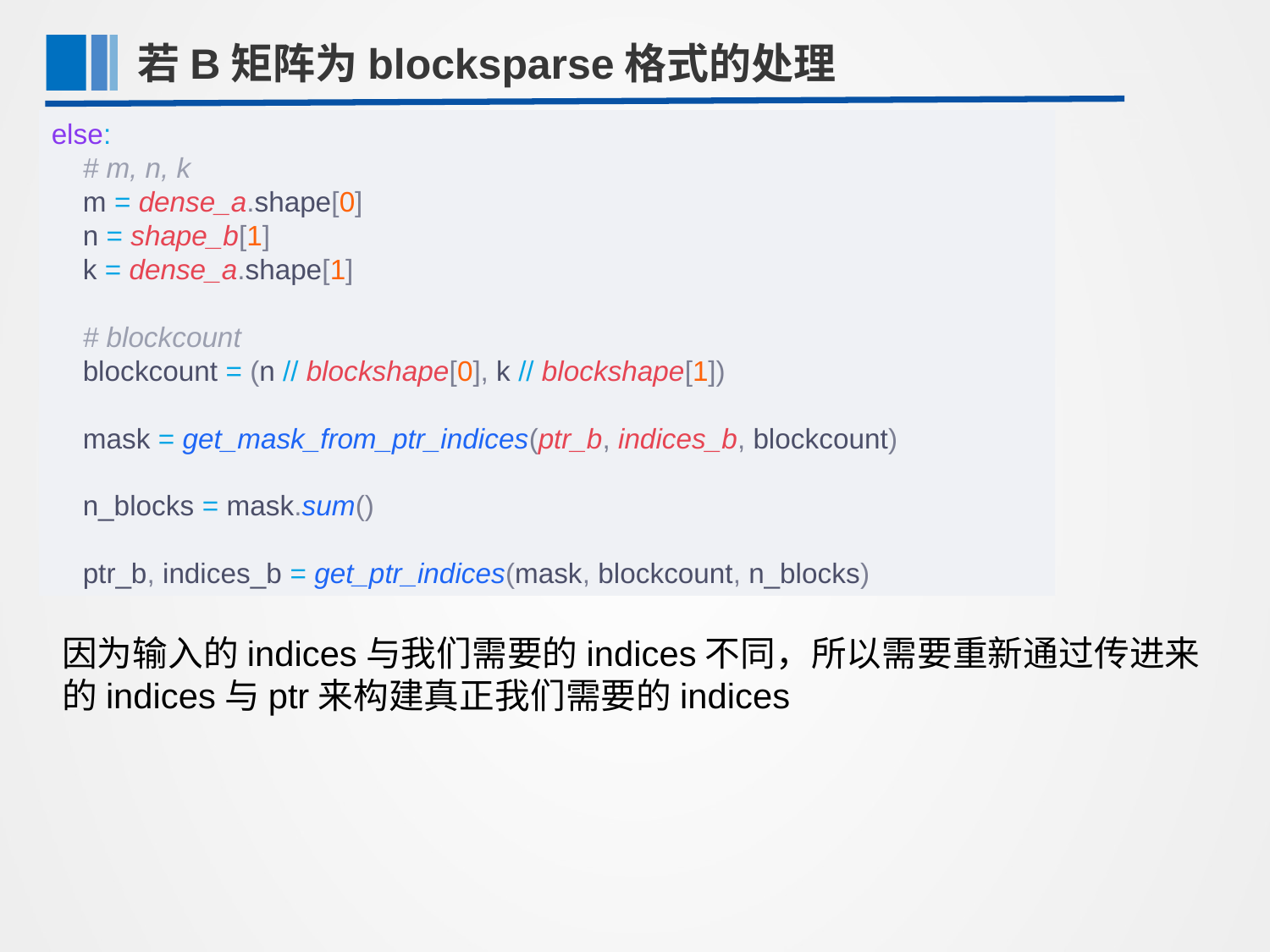

若B矩阵为blocksparse格式的处理

第一部分
else:
    # m, n, k
    m = dense_a.shape[0]
    n = shape_b[1]
    k = dense_a.shape[1]
    # blockcount
    blockcount = (n // blockshape[0], k // blockshape[1])
    mask = get_mask_from_ptr_indices(ptr_b, indices_b, blockcount)
    n_blocks = mask.sum()
    ptr_b, indices_b = get_ptr_indices(mask, blockcount, n_blocks)
因为输入的indices与我们需要的indices不同，所以需要重新通过传进来的indices与ptr来构建真正我们需要的indices